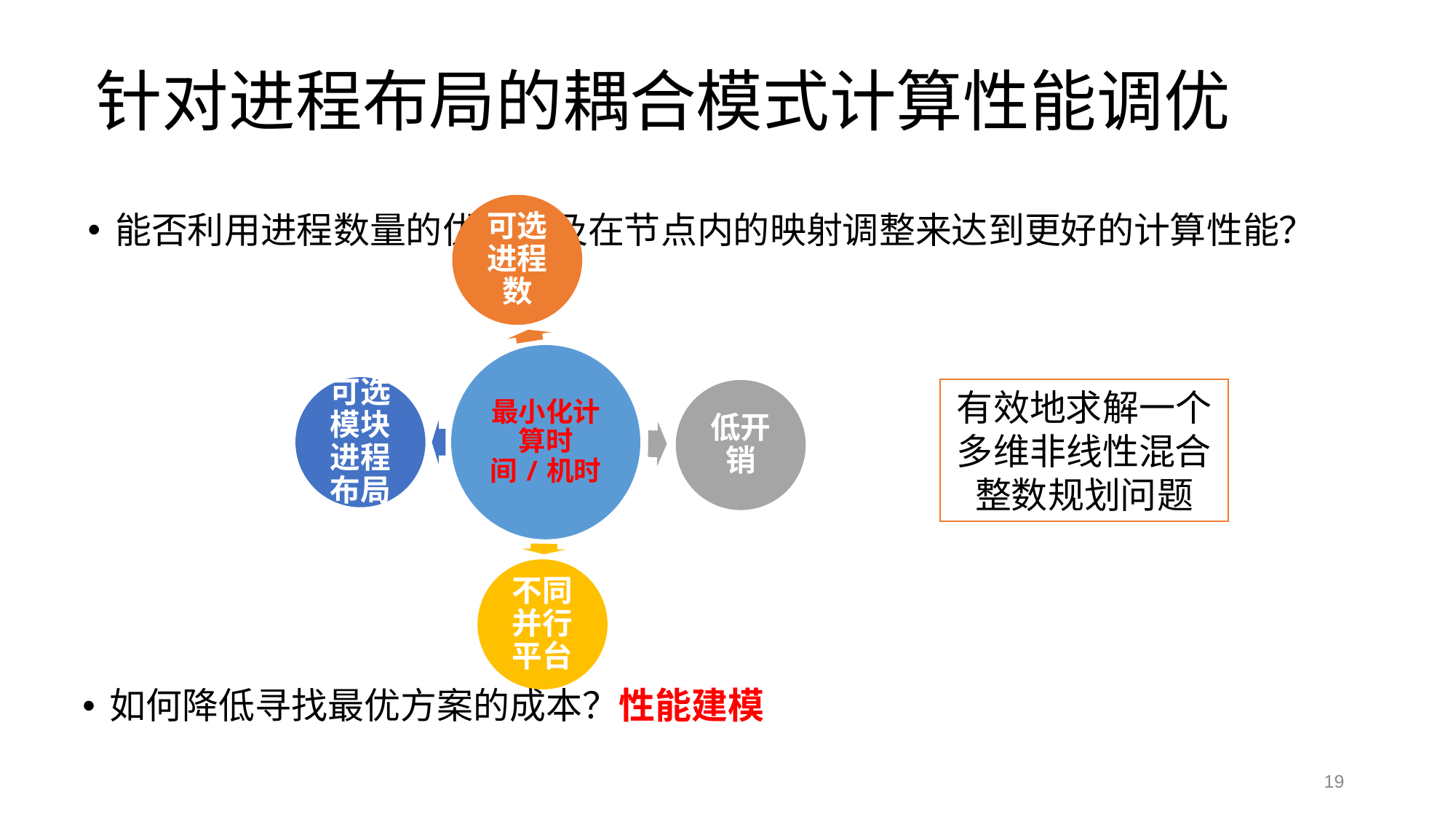

# 针对进程布局的耦合模式计算性能调优
最小化计算时间/机时

可选进程数

低开销

不同并行平台

可选模块进程布局
能否利用进程数量的优选以及在节点内的映射调整来达到更好的计算性能？
有效地求解一个多维非线性混合整数规划问题
如何降低寻找最优方案的成本？性能建模
19